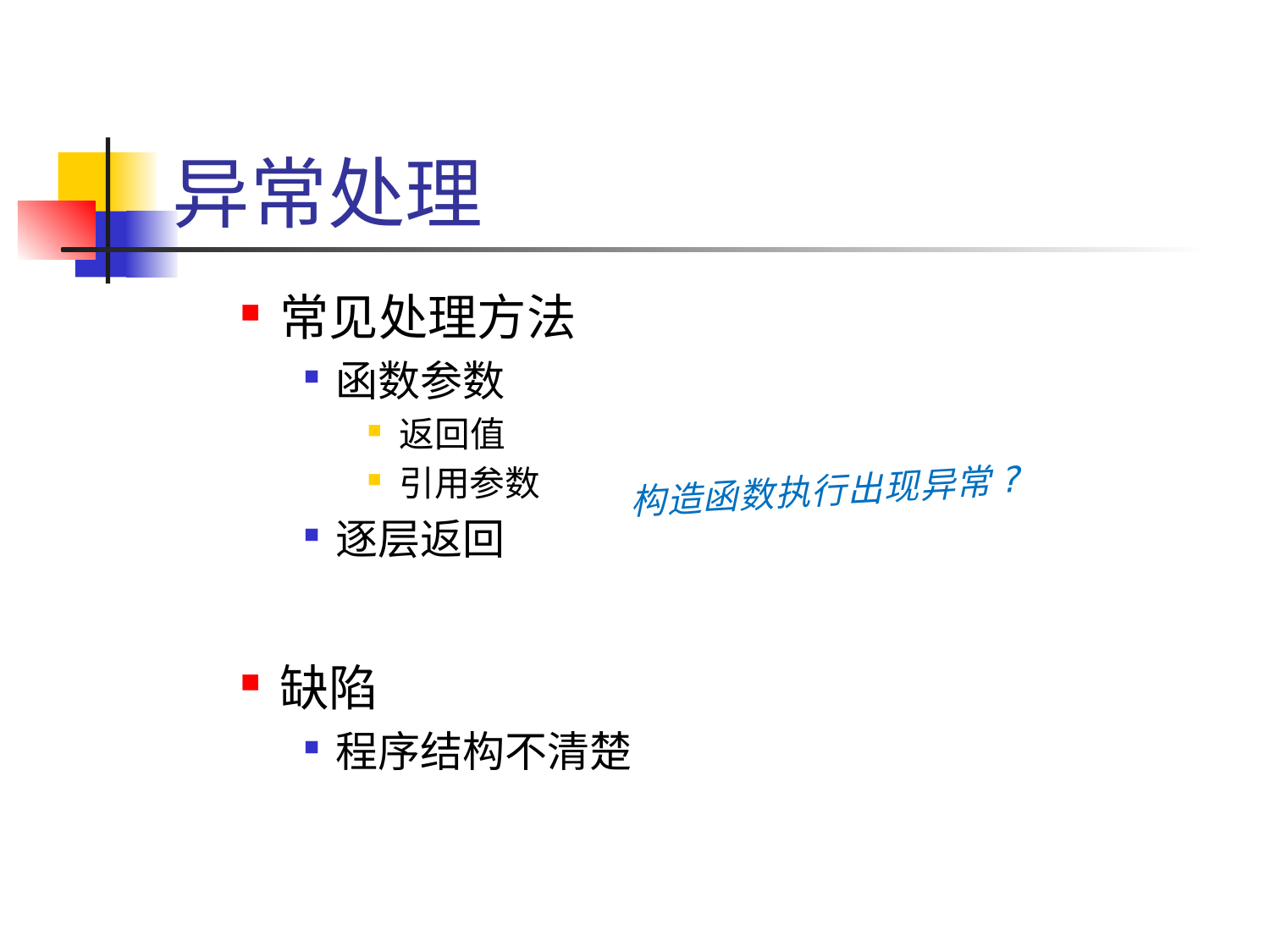

# 异常处理
常见处理方法
函数参数
返回值
引用参数
逐层返回

缺陷
程序结构不清楚

构造函数执行出现异常?